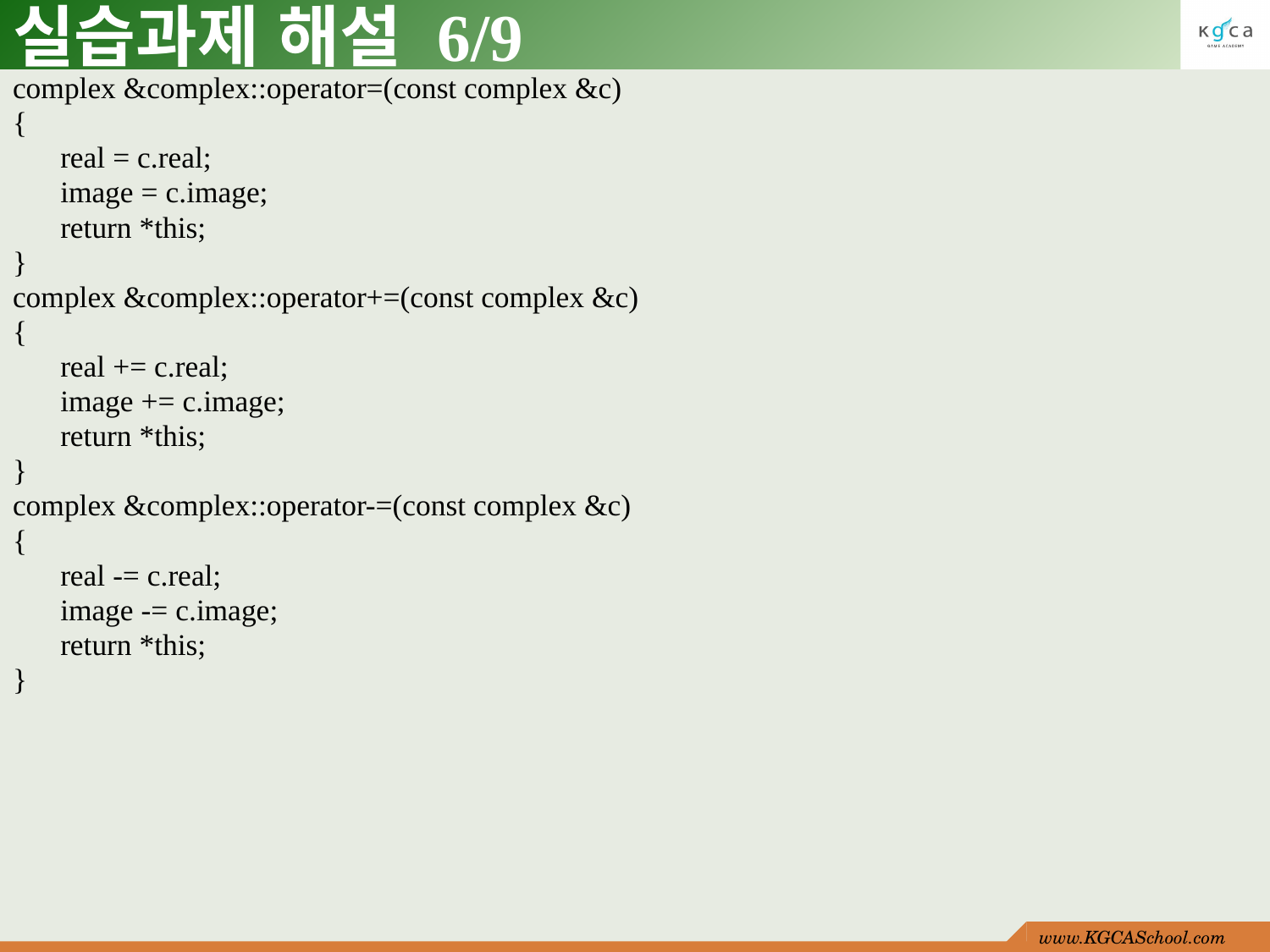

# 실습과제 해설 6/9
complex &complex::operator=(const complex &c)
{
	real = c.real;
	image = c.image;
	return *this;
}
complex &complex::operator+=(const complex &c)
{
	real += c.real;
	image += c.image;
	return *this;
}
complex &complex::operator-=(const complex &c)
{
	real -= c.real;
	image -= c.image;
	return *this;
}